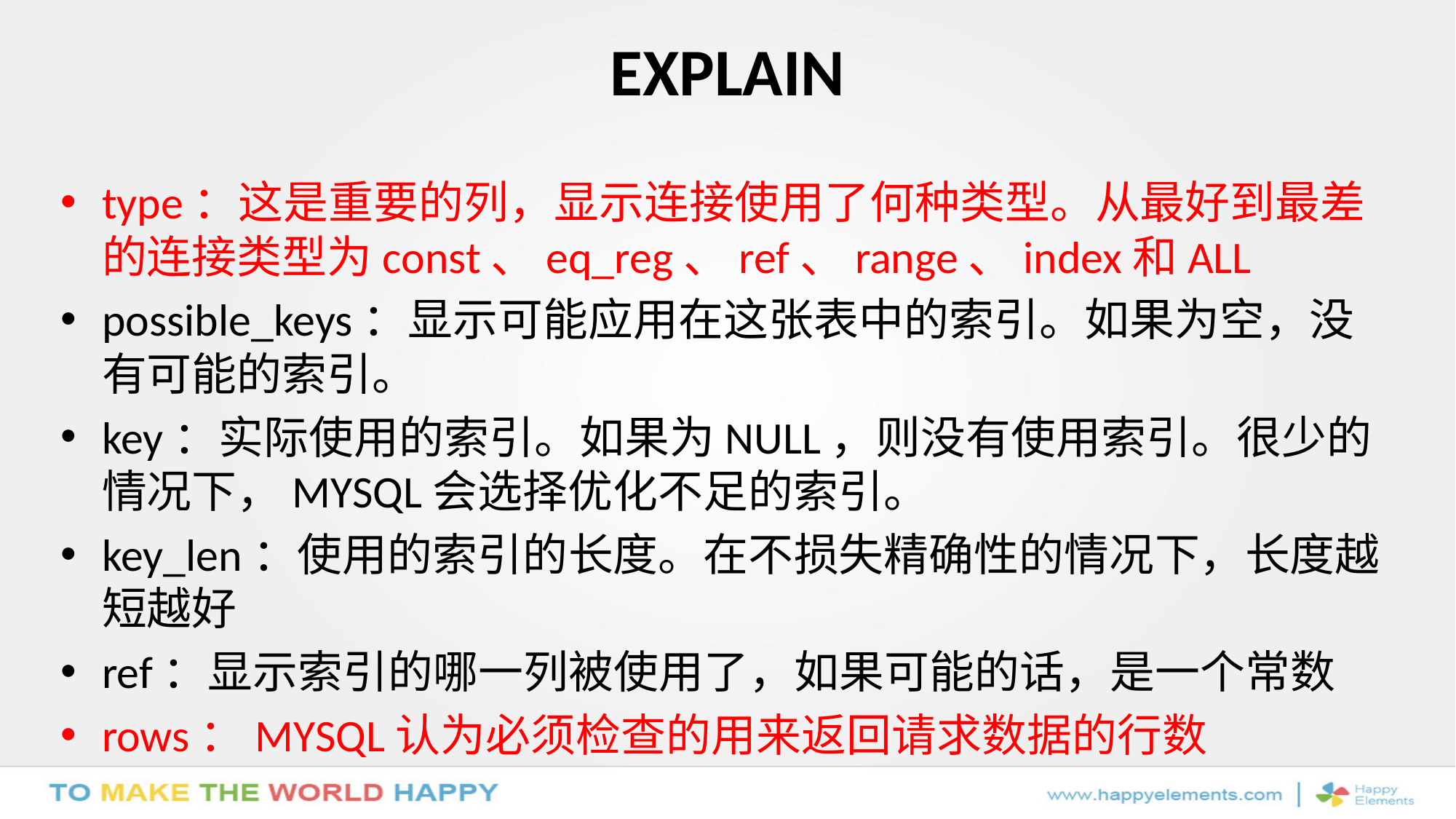

# EXPLAIN
type：这是重要的列，显示连接使用了何种类型。从最好到最差的连接类型为const、eq_reg、ref、range、index和ALL
possible_keys：显示可能应用在这张表中的索引。如果为空，没有可能的索引。
key：实际使用的索引。如果为NULL，则没有使用索引。很少的情况下，MYSQL会选择优化不足的索引。
key_len：使用的索引的长度。在不损失精确性的情况下，长度越短越好
ref：显示索引的哪一列被使用了，如果可能的话，是一个常数
rows：MYSQL认为必须检查的用来返回请求数据的行数